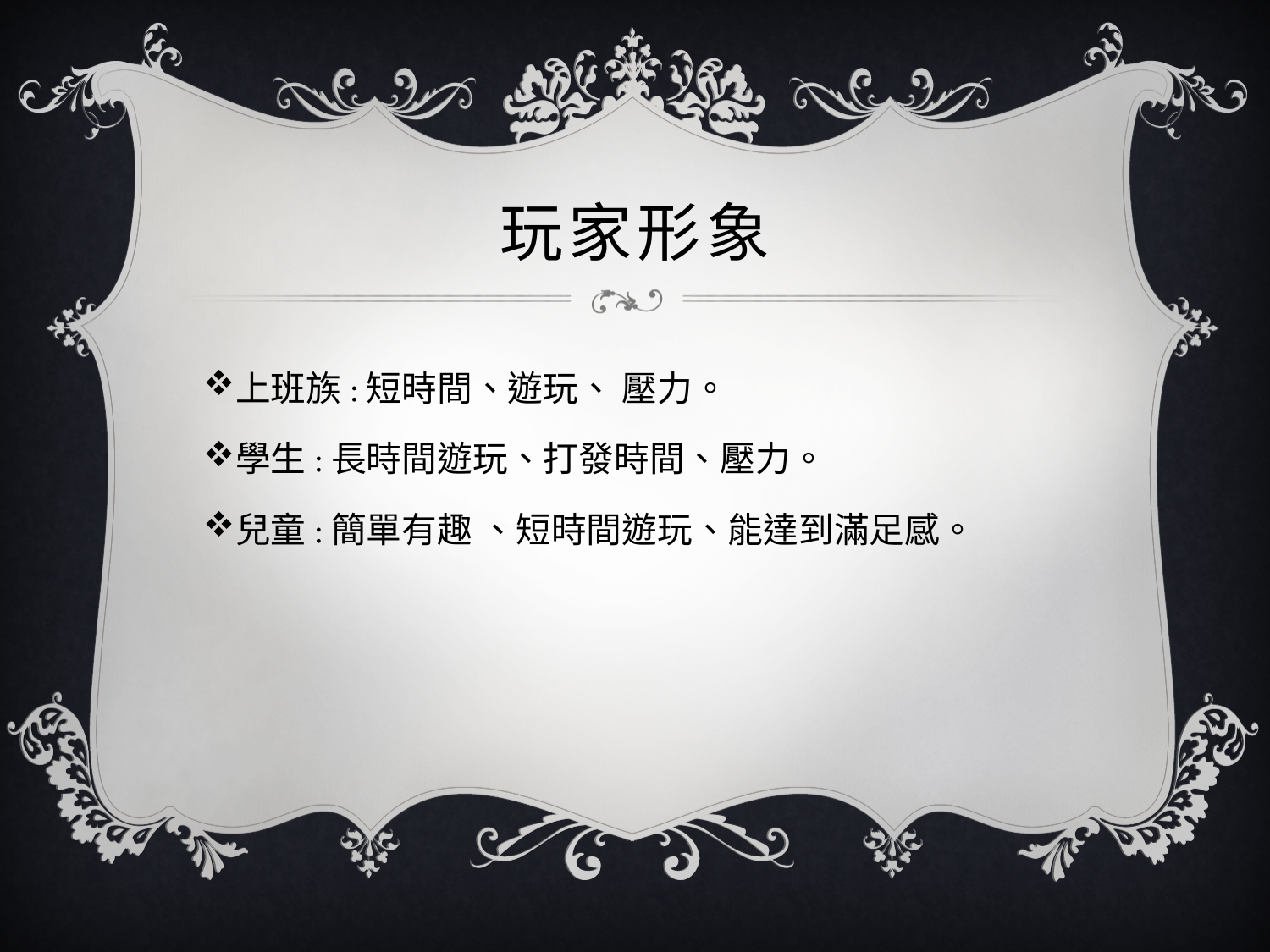

# 玩家形象
上班族:短時間、遊玩、 壓力。
學生:長時間遊玩、打發時間、壓力。
兒童:簡單有趣 、短時間遊玩、能達到滿足感。